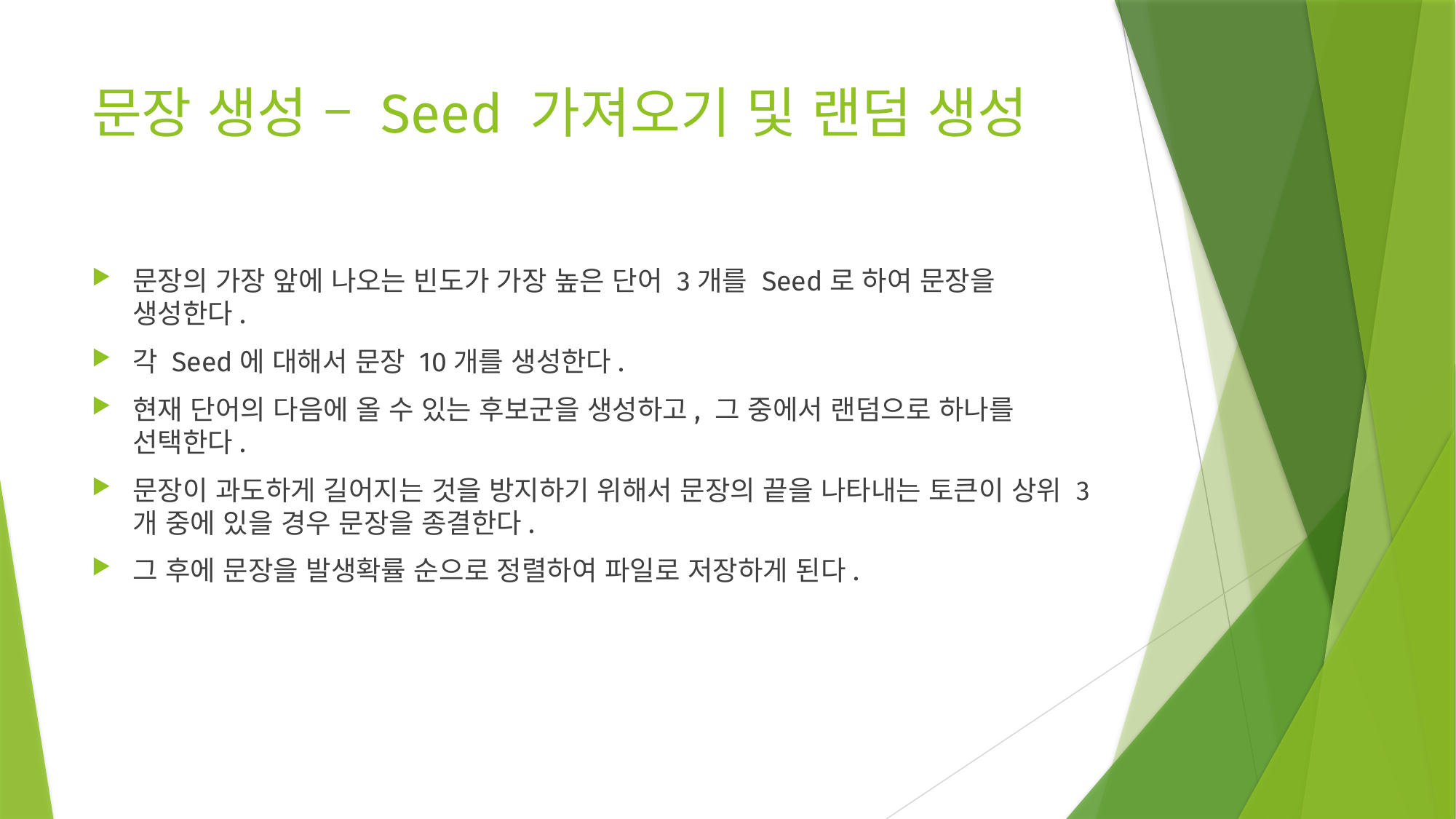

# 문장 생성 – Seed 가져오기 및 랜덤 생성
문장의 가장 앞에 나오는 빈도가 가장 높은 단어 3개를 Seed로 하여 문장을 생성한다.
각 Seed에 대해서 문장 10개를 생성한다.
현재 단어의 다음에 올 수 있는 후보군을 생성하고, 그 중에서 랜덤으로 하나를 선택한다.
문장이 과도하게 길어지는 것을 방지하기 위해서 문장의 끝을 나타내는 토큰이 상위 3개 중에 있을 경우 문장을 종결한다.
그 후에 문장을 발생확률 순으로 정렬하여 파일로 저장하게 된다.